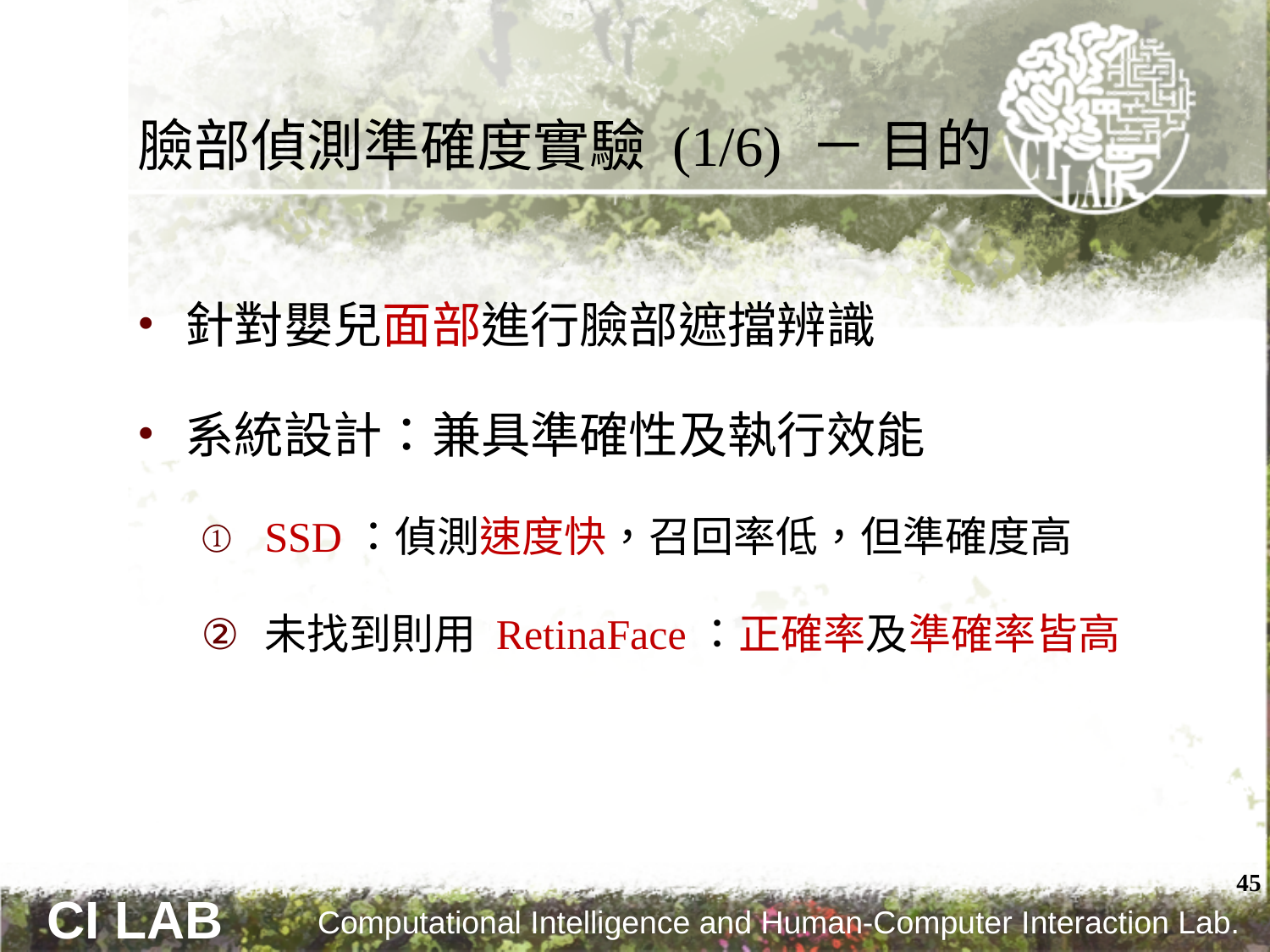

# 臉部偵測準確度實驗 (1/6) － 目的
針對嬰兒面部進行臉部遮擋辨識
系統設計：兼具準確性及執行效能
SSD：偵測速度快，召回率低，但準確度高
未找到則用 RetinaFace：正確率及準確率皆高
45